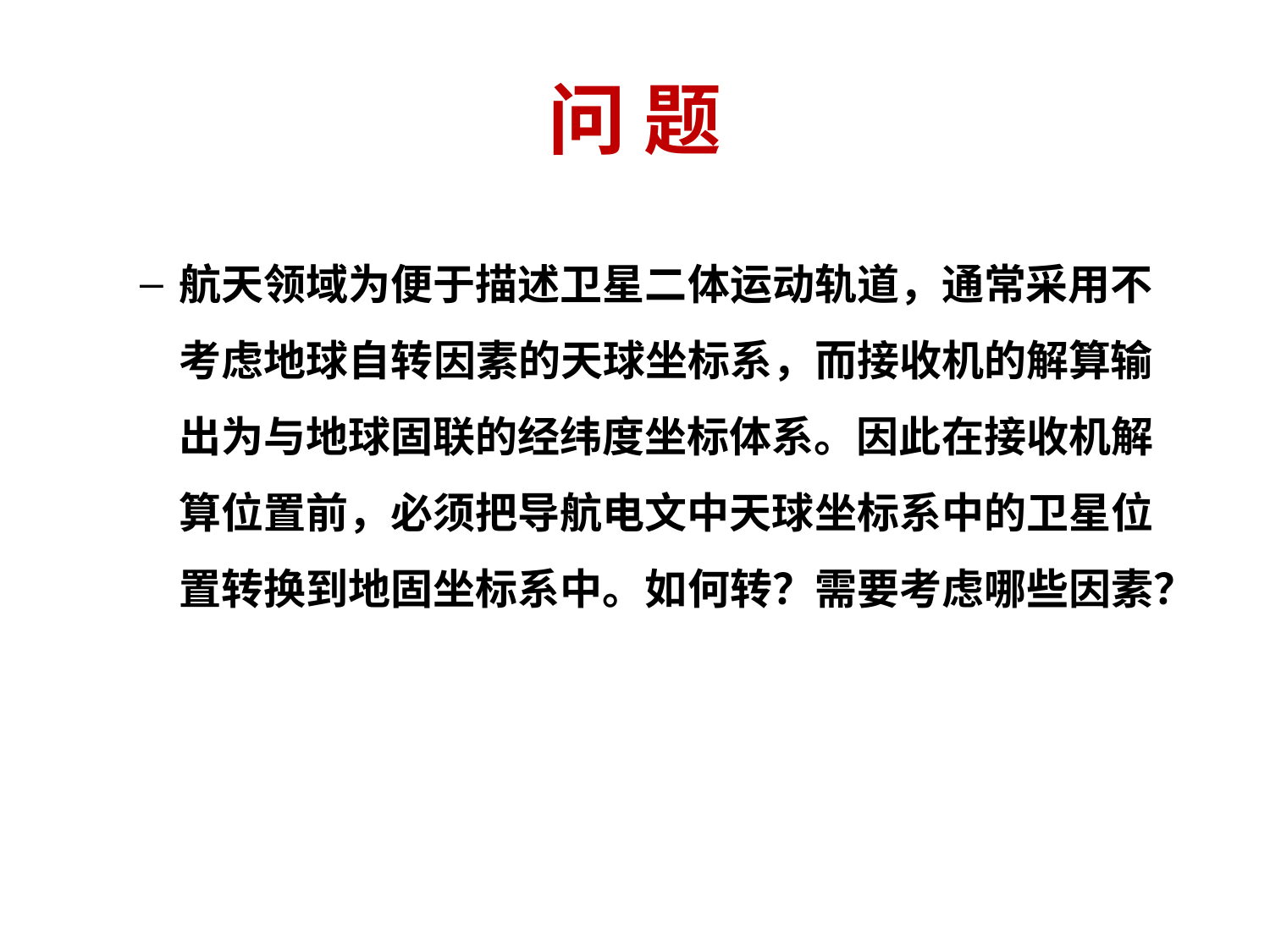

# 问 题
航天领域为便于描述卫星二体运动轨道，通常采用不考虑地球自转因素的天球坐标系，而接收机的解算输出为与地球固联的经纬度坐标体系。因此在接收机解算位置前，必须把导航电文中天球坐标系中的卫星位置转换到地固坐标系中。如何转？需要考虑哪些因素？